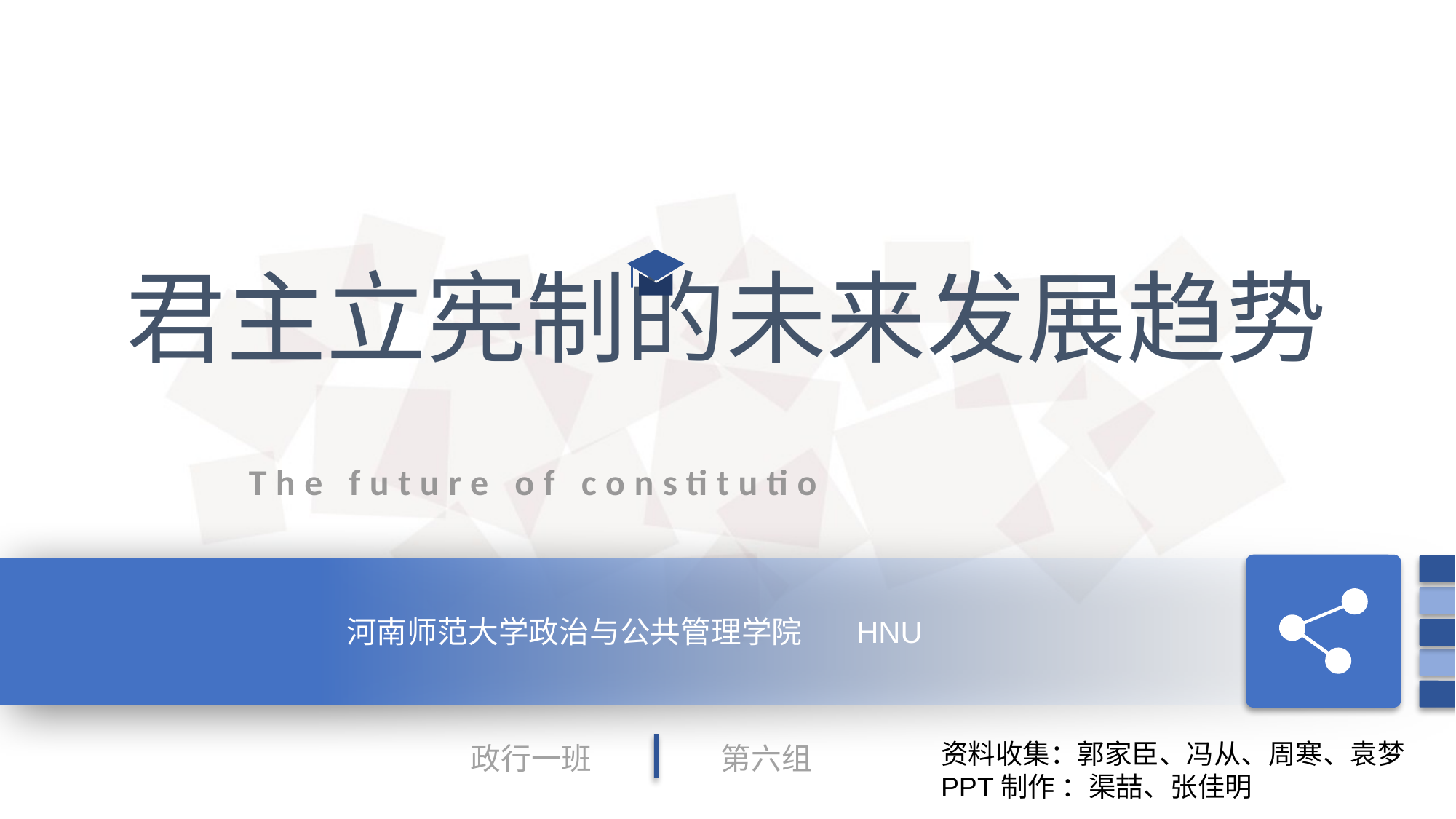

君主立宪制的未来发展趋势

The future of constitutional monarchy

河南师范大学政治与公共管理学院       HNU

资料收集：郭家臣、冯从、周寒、袁梦
PPT制作 ：渠喆、张佳明
第六组
政行一班